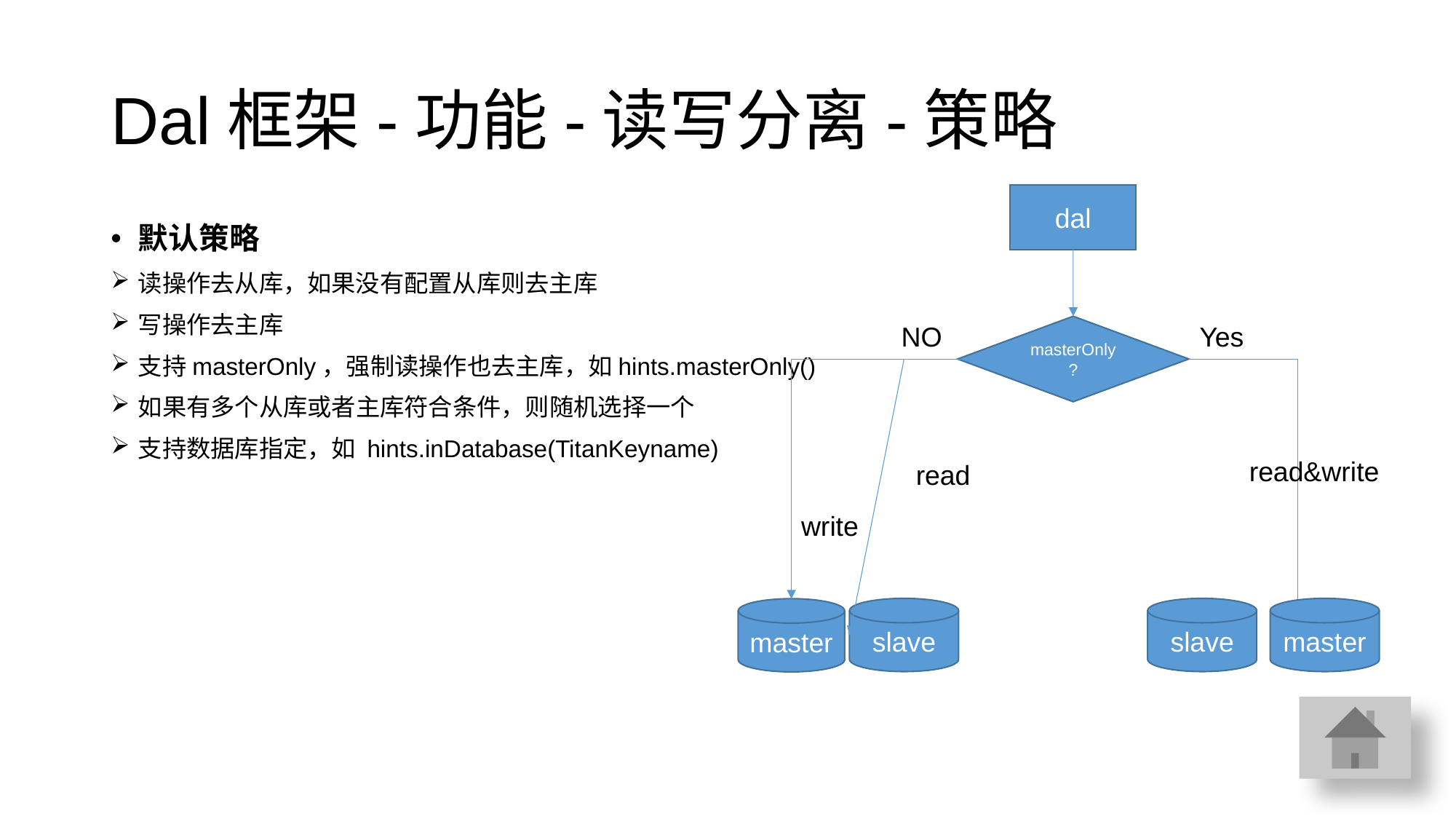

# Dal框架-功能-读写分离-策略
dal
NO
Yes
masterOnly ?
read&write
read
write
slave
slave
master
master
默认策略
读操作去从库，如果没有配置从库则去主库
写操作去主库
支持masterOnly，强制读操作也去主库，如hints.masterOnly()
如果有多个从库或者主库符合条件，则随机选择一个
支持数据库指定，如 hints.inDatabase(TitanKeyname)